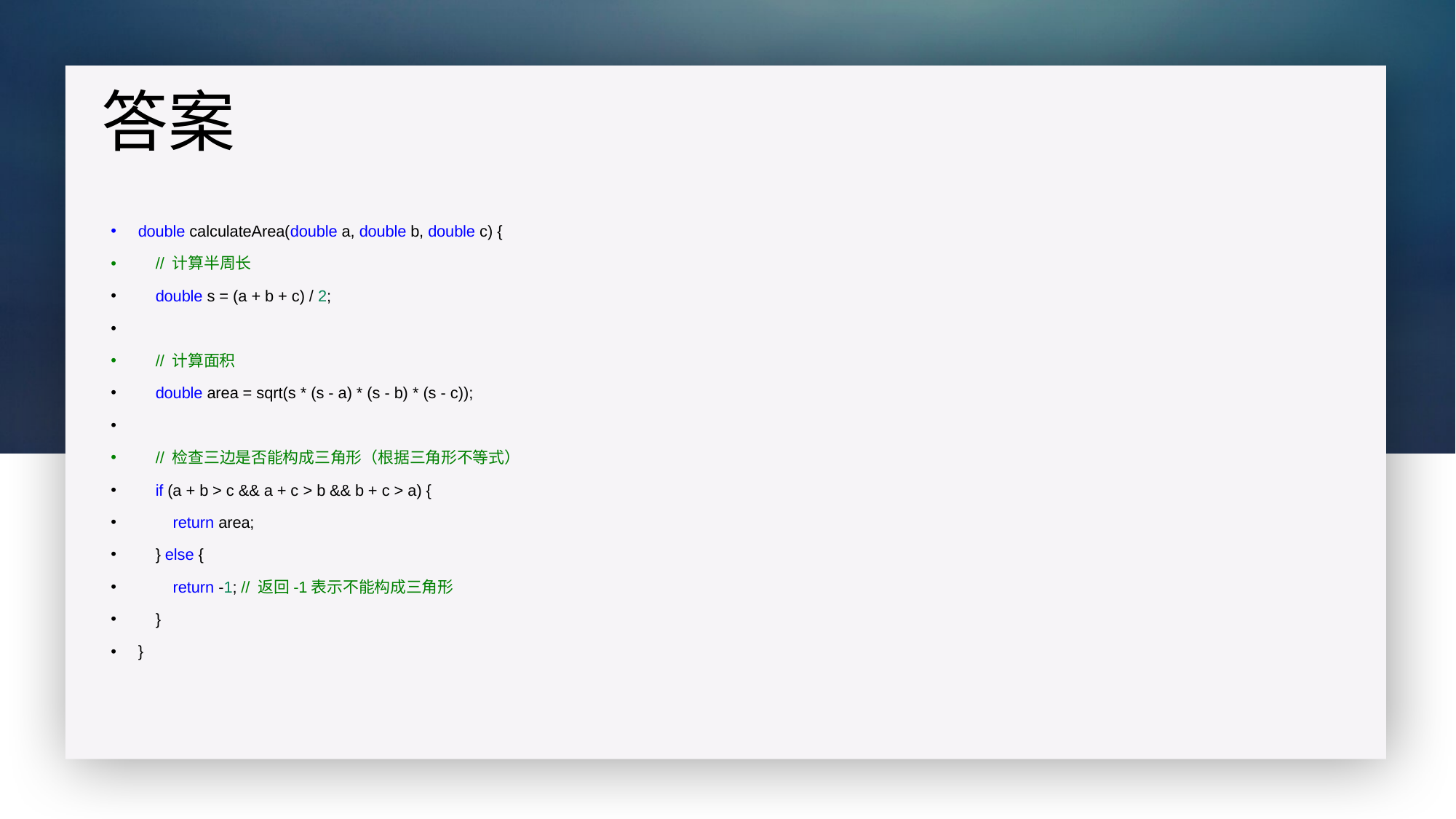

# 答案
double calculateArea(double a, double b, double c) {
    // 计算半周长
    double s = (a + b + c) / 2;

    // 计算面积
    double area = sqrt(s * (s - a) * (s - b) * (s - c));

    // 检查三边是否能构成三角形（根据三角形不等式）
    if (a + b > c && a + c > b && b + c > a) {
        return area;
    } else {
        return -1; // 返回-1表示不能构成三角形
    }
}